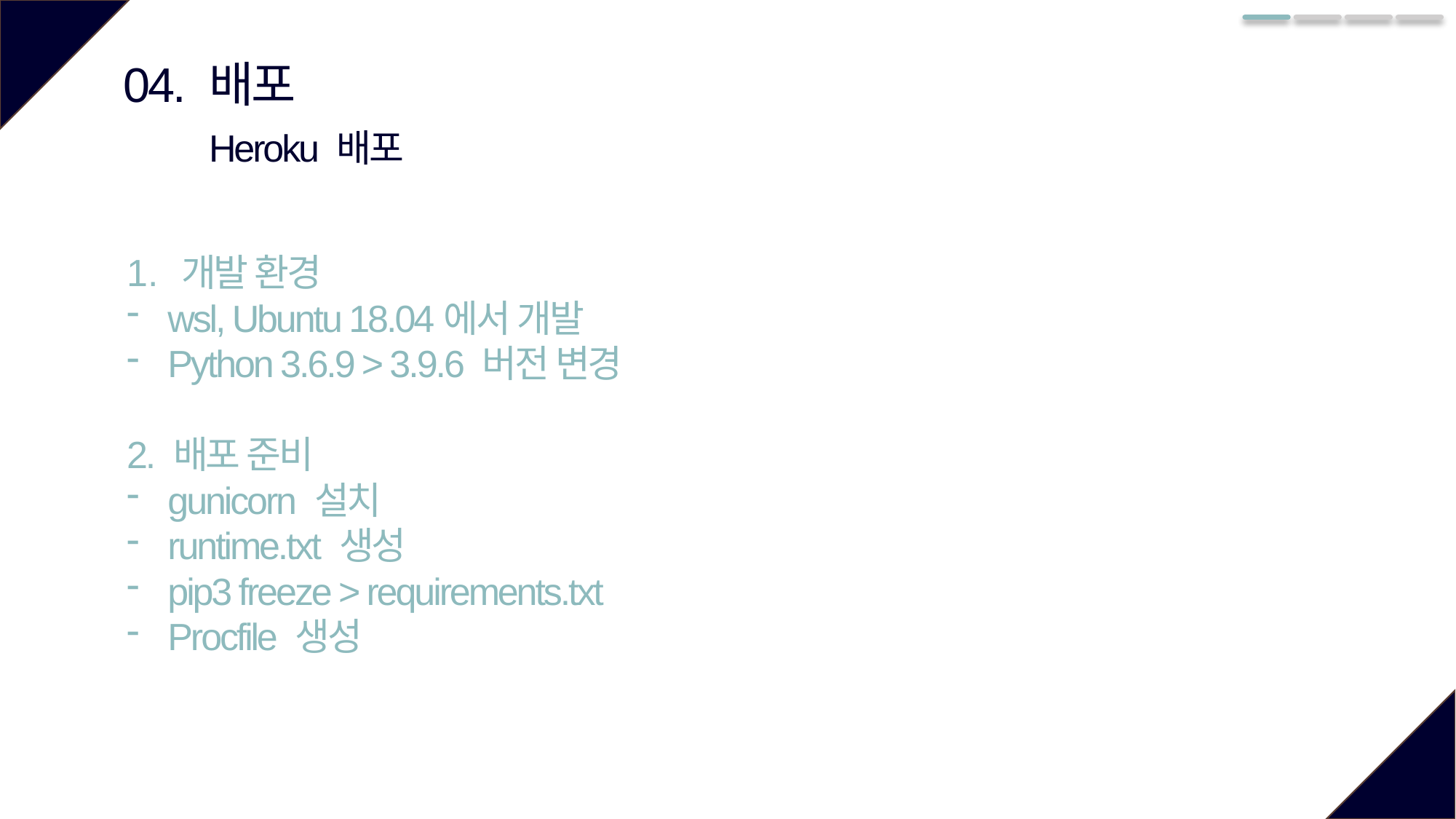

04. 배포
Heroku 배포
개발 환경
wsl, Ubuntu 18.04에서 개발
Python 3.6.9 > 3.9.6 버전 변경

2. 배포 준비
gunicorn 설치
runtime.txt 생성
pip3 freeze > requirements.txt
Procfile 생성